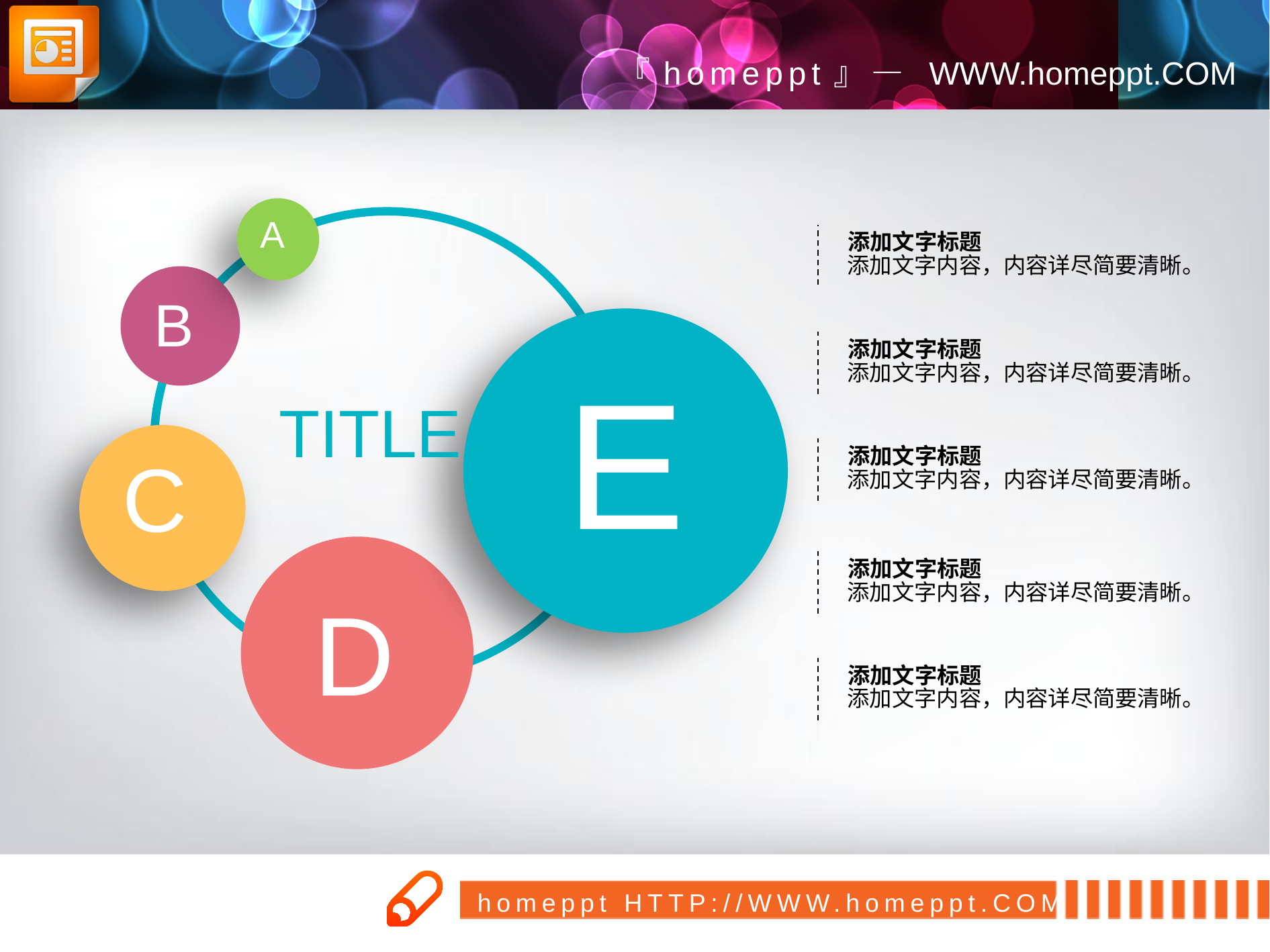

A

添加文字标题
添加文字内容，内容详尽简要清晰。

B

E
添加文字标题
添加文字内容，内容详尽简要清晰。
TITLE

C
添加文字标题
添加文字内容，内容详尽简要清晰。

D
添加文字标题
添加文字内容，内容详尽简要清晰。
添加文字标题
添加文字内容，内容详尽简要清晰。